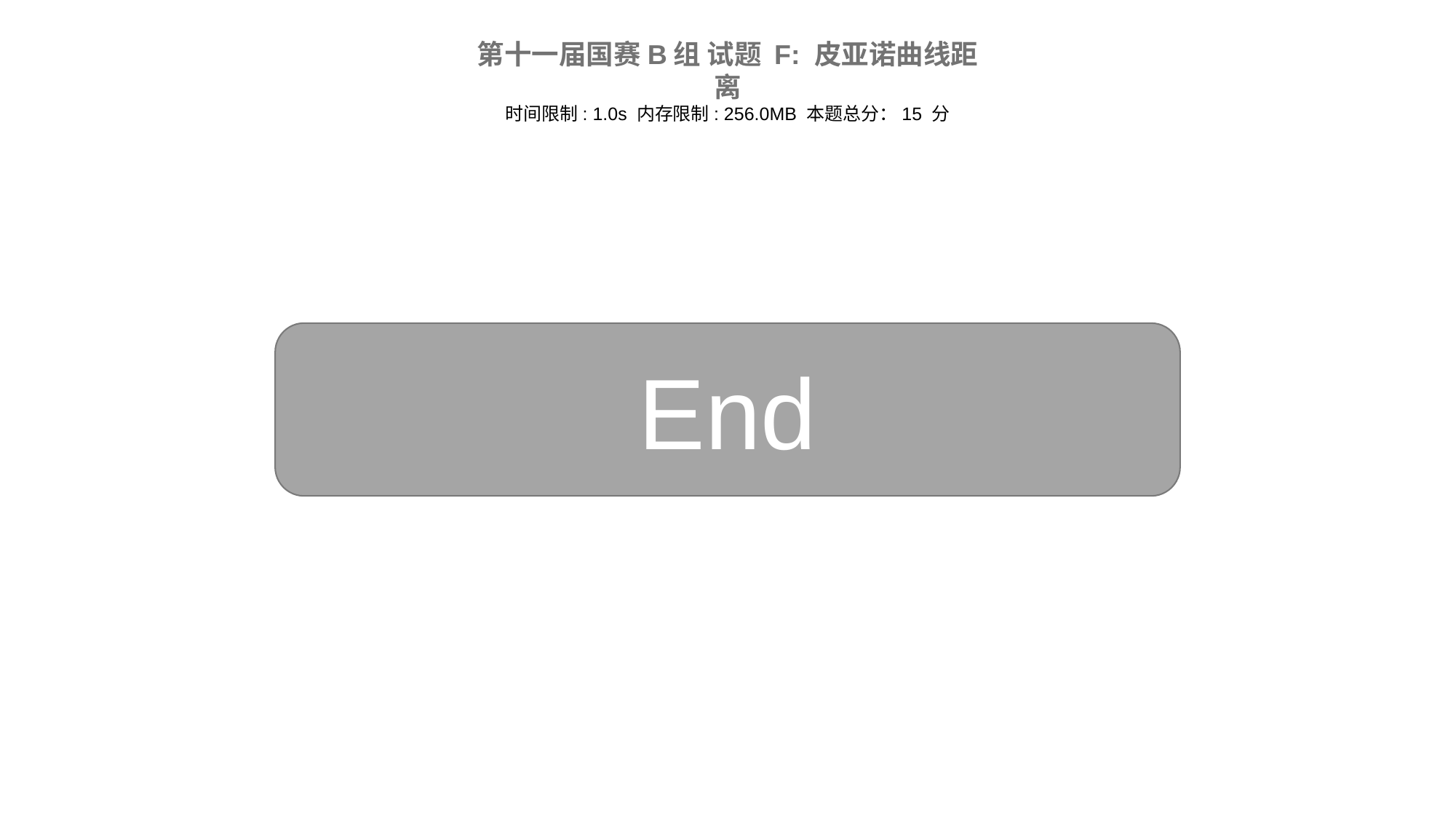

第十一届国赛B组 试题 F: 皮亚诺曲线距离
时间限制: 1.0s 内存限制: 256.0MB 本题总分：15 分
End